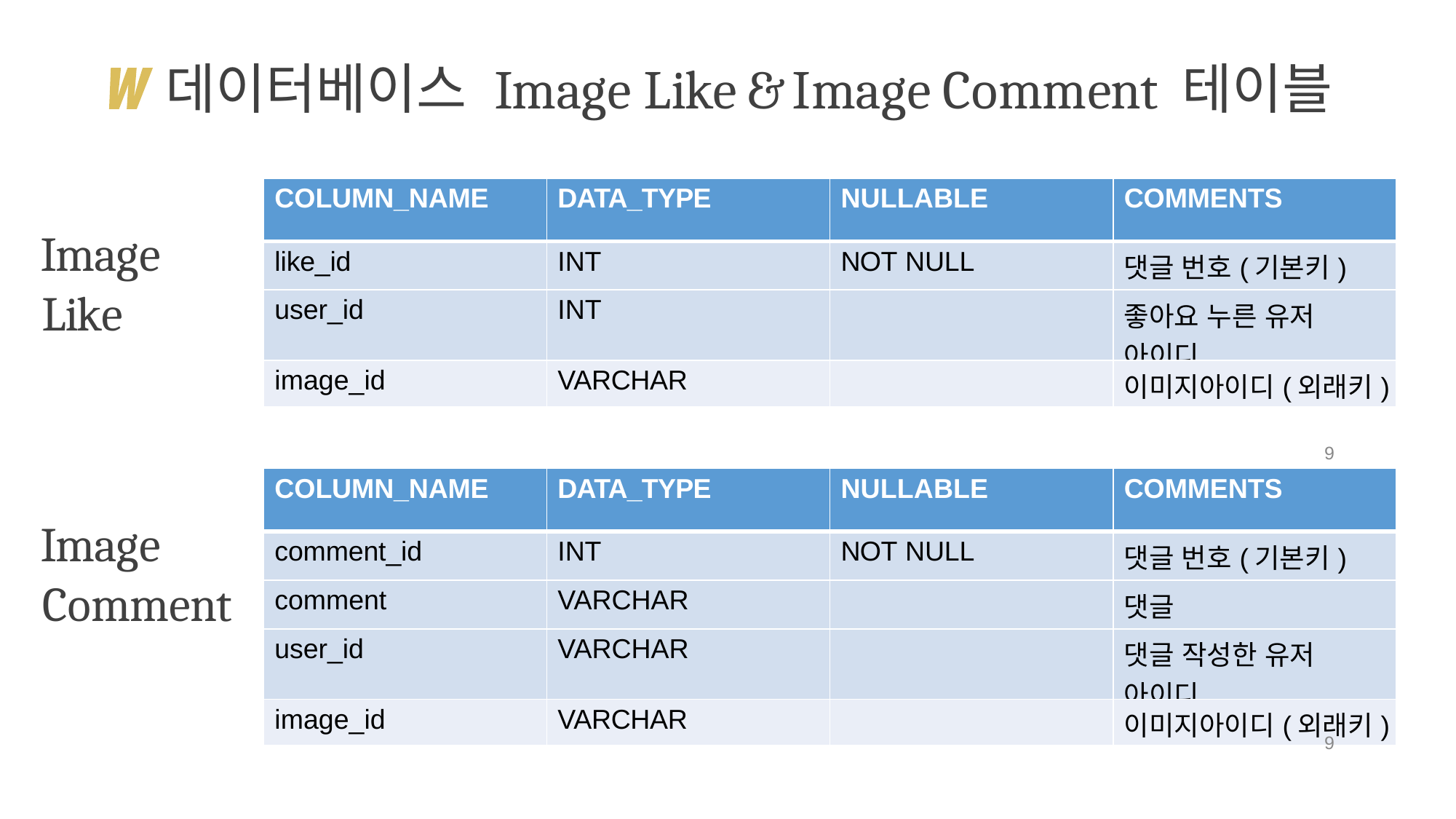

# 데이터베이스 Image Like & Image Comment 테이블

| COLUMN\_NAME | DATA\_TYPE | NULLABLE | COMMENTS |
| --- | --- | --- | --- |
| like\_id | INT | NOT NULL | 댓글 번호(기본키) |
| user\_id | INT |  | 좋아요 누른 유저 아이디 |
| image\_id | VARCHAR |  | 이미지아이디(외래키) |
Image
Like
9
| COLUMN\_NAME | DATA\_TYPE | NULLABLE | COMMENTS |
| --- | --- | --- | --- |
| comment\_id | INT | NOT NULL | 댓글 번호(기본키) |
| comment | VARCHAR |  | 댓글 |
| user\_id | VARCHAR |  | 댓글 작성한 유저 아이디 |
| image\_id | VARCHAR |  | 이미지아이디(외래키) |
Image
Comment
9